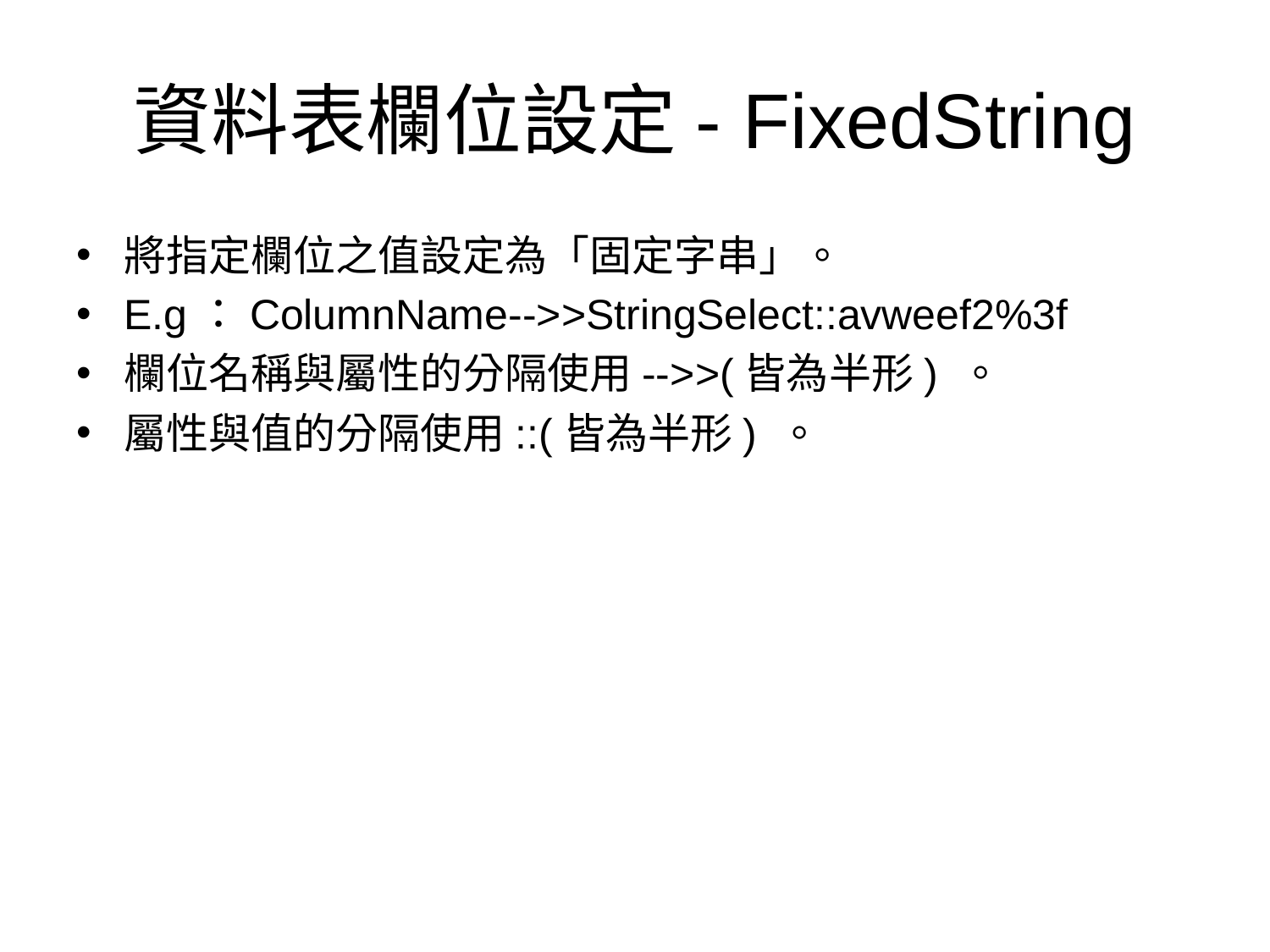

# 資料表欄位設定- FixedString
將指定欄位之值設定為「固定字串」。
E.g：ColumnName-->>StringSelect::avweef2%3f
欄位名稱與屬性的分隔使用-->>(皆為半形) 。
屬性與值的分隔使用::(皆為半形) 。